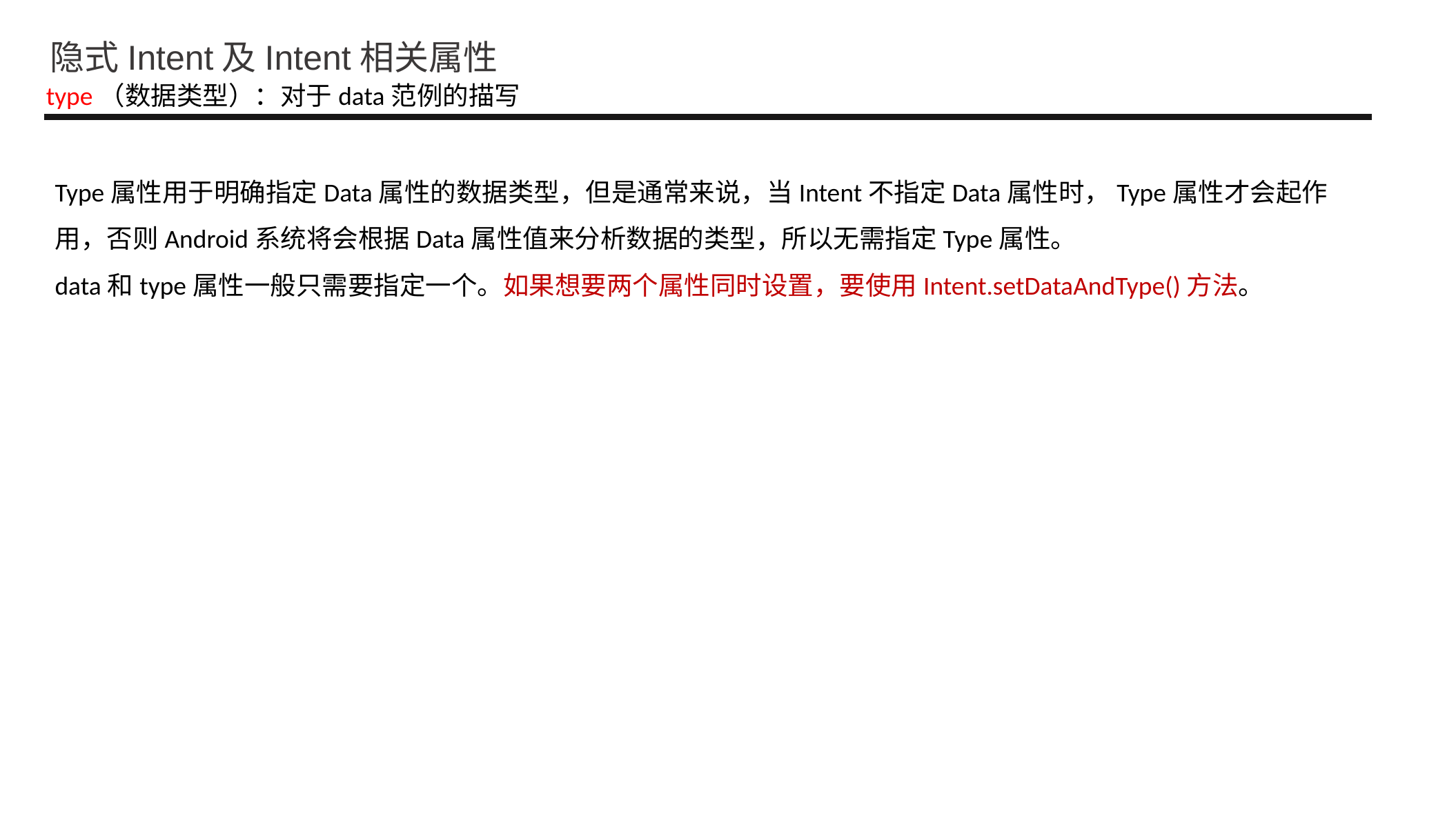

隐式Intent及Intent相关属性
type（数据类型）：对于data范例的描写

Type属性用于明确指定Data属性的数据类型，但是通常来说，当Intent不指定Data属性时，Type属性才会起作用，否则Android系统将会根据Data属性值来分析数据的类型，所以无需指定Type属性。
data和type属性一般只需要指定一个。如果想要两个属性同时设置，要使用Intent.setDataAndType()方法。